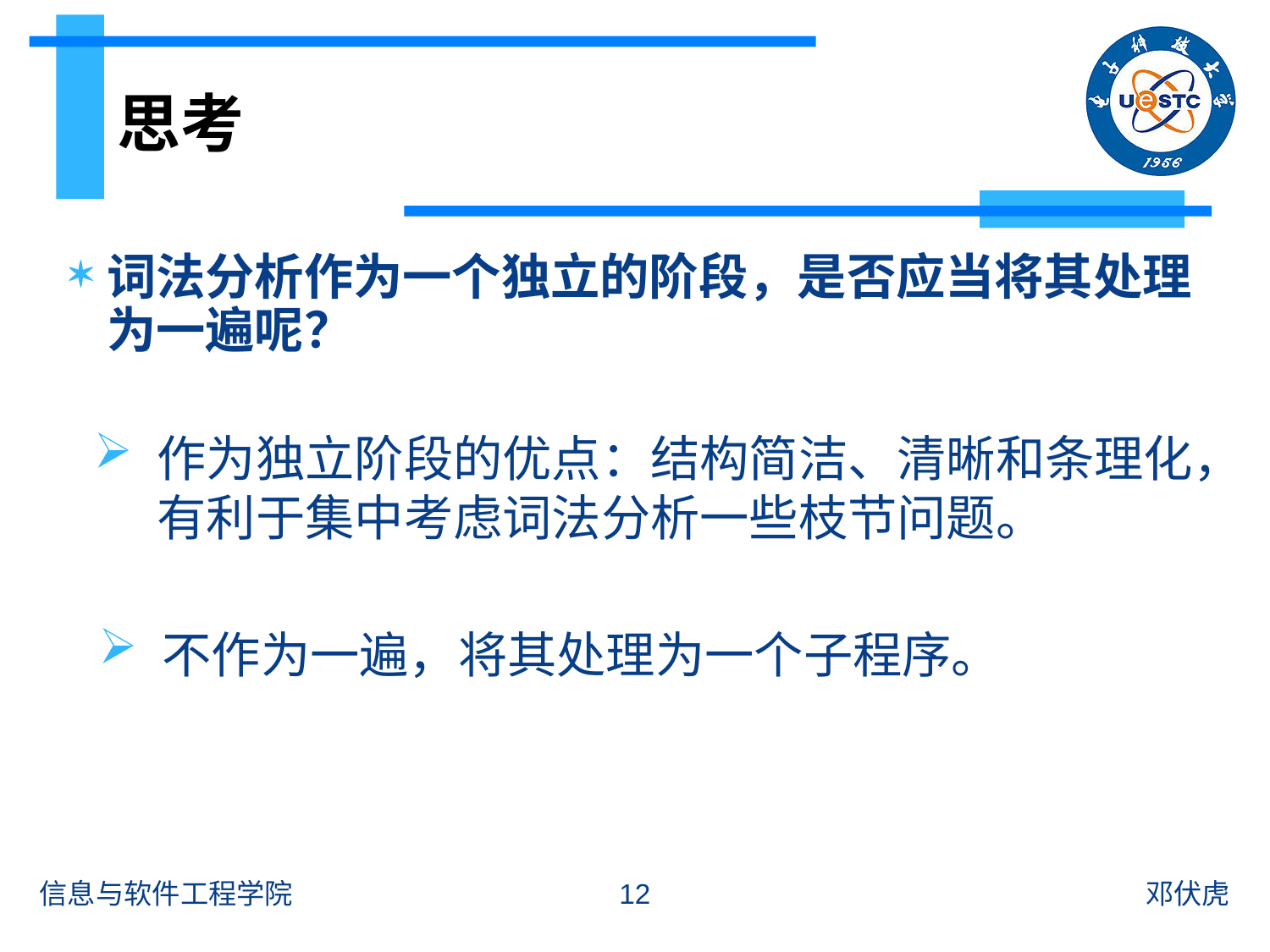

# 思考
词法分析作为一个独立的阶段，是否应当将其处理为一遍呢？

作为独立阶段的优点：结构简洁、清晰和条理化，有利于集中考虑词法分析一些枝节问题。

不作为一遍，将其处理为一个子程序。

12
信息与软件工程学院
邓伏虎